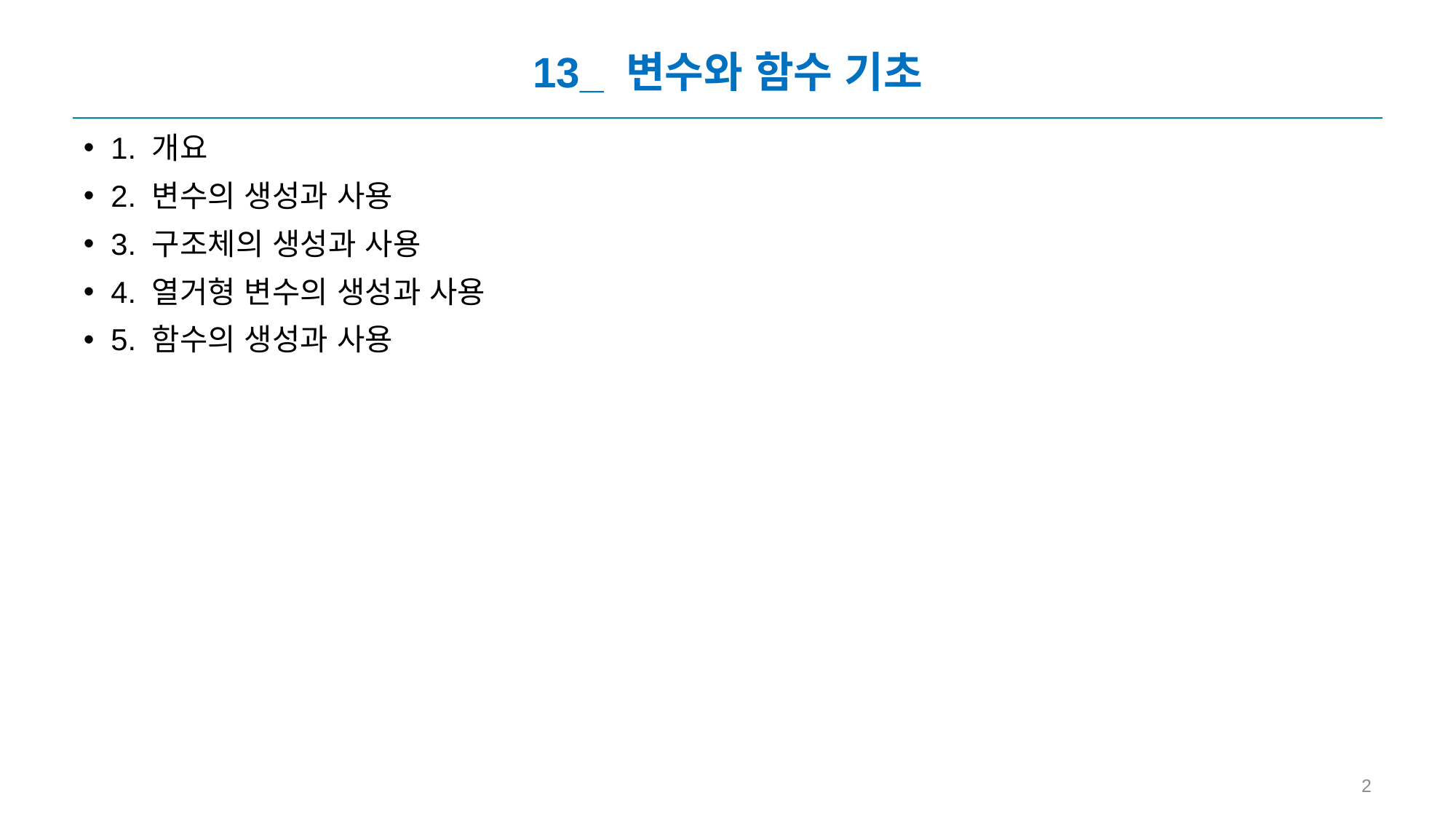

# 13_ 변수와 함수 기초
1. 개요
2. 변수의 생성과 사용
3. 구조체의 생성과 사용
4. 열거형 변수의 생성과 사용
5. 함수의 생성과 사용

2